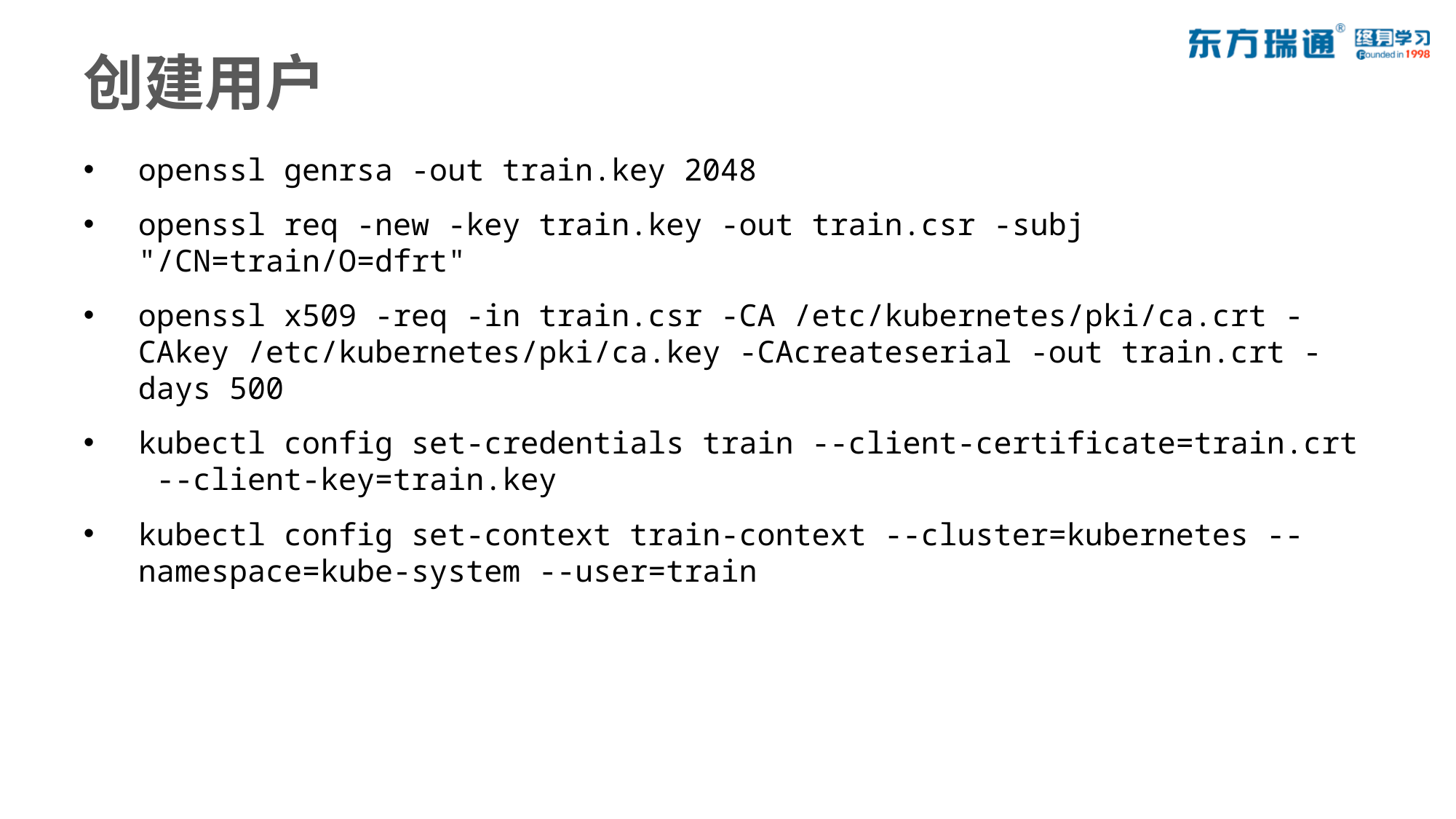

# 创建用户
openssl genrsa -out train.key 2048
openssl req -new -key train.key -out train.csr -subj "/CN=train/O=dfrt"
openssl x509 -req -in train.csr -CA /etc/kubernetes/pki/ca.crt -CAkey /etc/kubernetes/pki/ca.key -CAcreateserial -out train.crt -days 500
kubectl config set-credentials train --client-certificate=train.crt  --client-key=train.key
kubectl config set-context train-context --cluster=kubernetes --namespace=kube-system --user=train